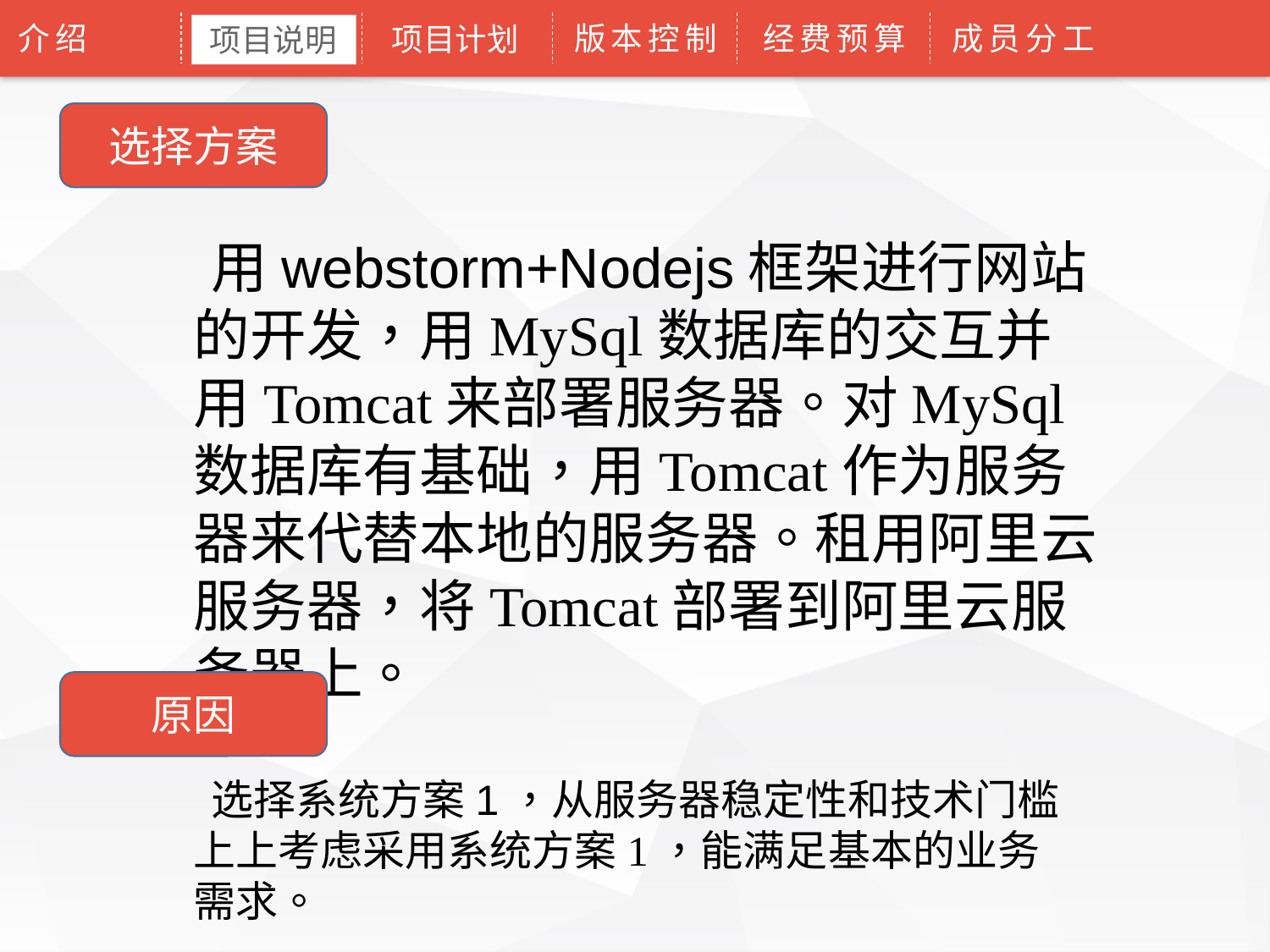

介绍
版本控制
经费预算
成员分工
项目计划
项目说明

选择方案
用webstorm+Nodejs框架进行网站的开发，用MySql数据库的交互并用Tomcat来部署服务器。对MySql数据库有基础，用Tomcat作为服务器来代替本地的服务器。租用阿里云服务器，将Tomcat部署到阿里云服务器上。
原因
选择系统方案1，从服务器稳定性和技术门槛上上考虑采用系统方案1，能满足基本的业务需求。